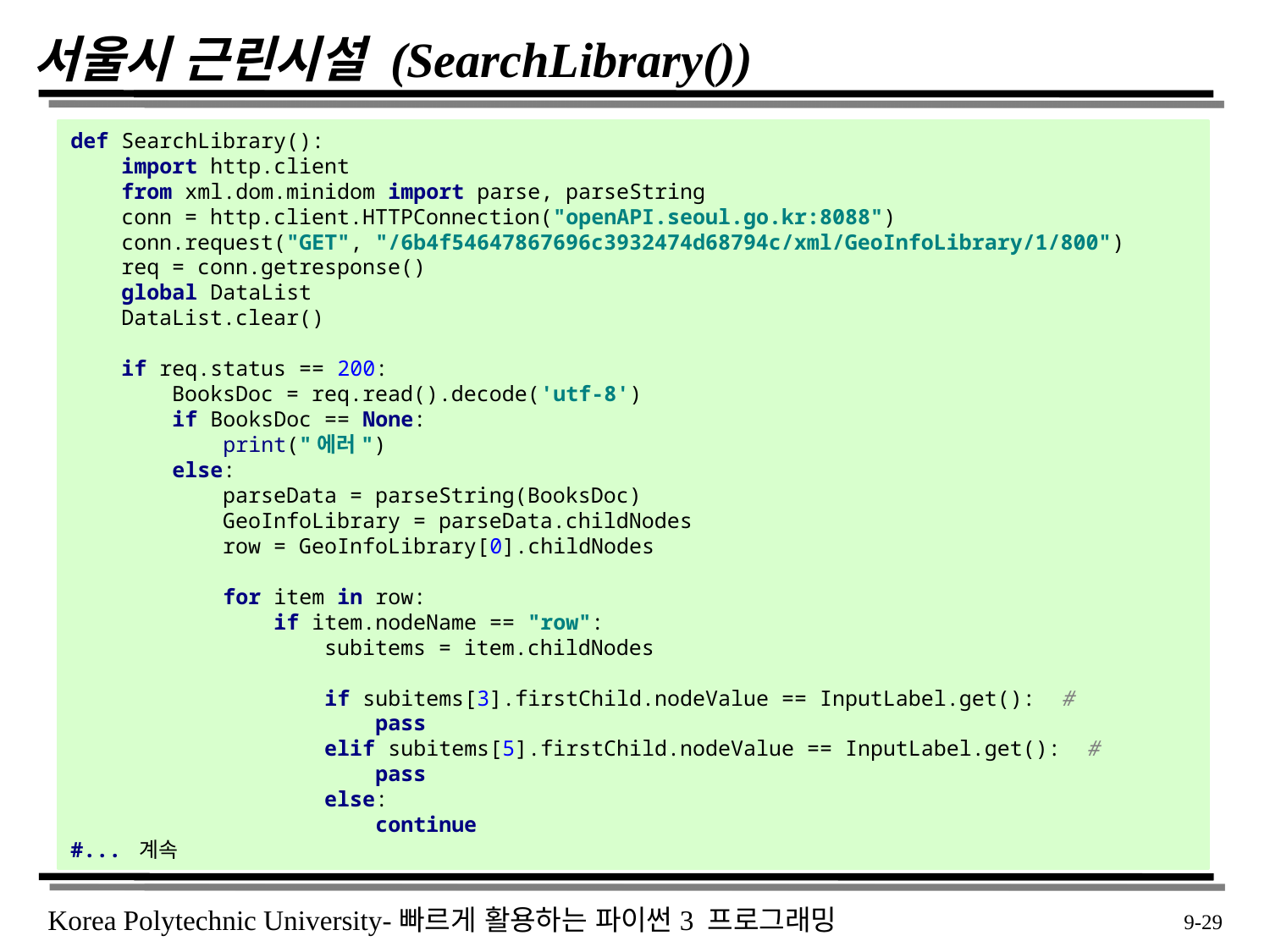

# 서울시 근린시설 (SearchLibrary())

def SearchLibrary():
    import http.client
    from xml.dom.minidom import parse, parseString
    conn = http.client.HTTPConnection("openAPI.seoul.go.kr:8088")
    conn.request("GET", "/6b4f54647867696c3932474d68794c/xml/GeoInfoLibrary/1/800")
    req = conn.getresponse()
    global DataList
    DataList.clear()
    if req.status == 200:
        BooksDoc = req.read().decode('utf-8')
        if BooksDoc == None:
            print("에러")
        else:
            parseData = parseString(BooksDoc)
            GeoInfoLibrary = parseData.childNodes
            row = GeoInfoLibrary[0].childNodes
            for item in row:
                if item.nodeName == "row":
                    subitems = item.childNodes
                    if subitems[3].firstChild.nodeValue == InputLabel.get():  #
                        pass
                    elif subitems[5].firstChild.nodeValue == InputLabel.get():  #
                        pass
                    else:
                        continue
#... 계속

 9-29